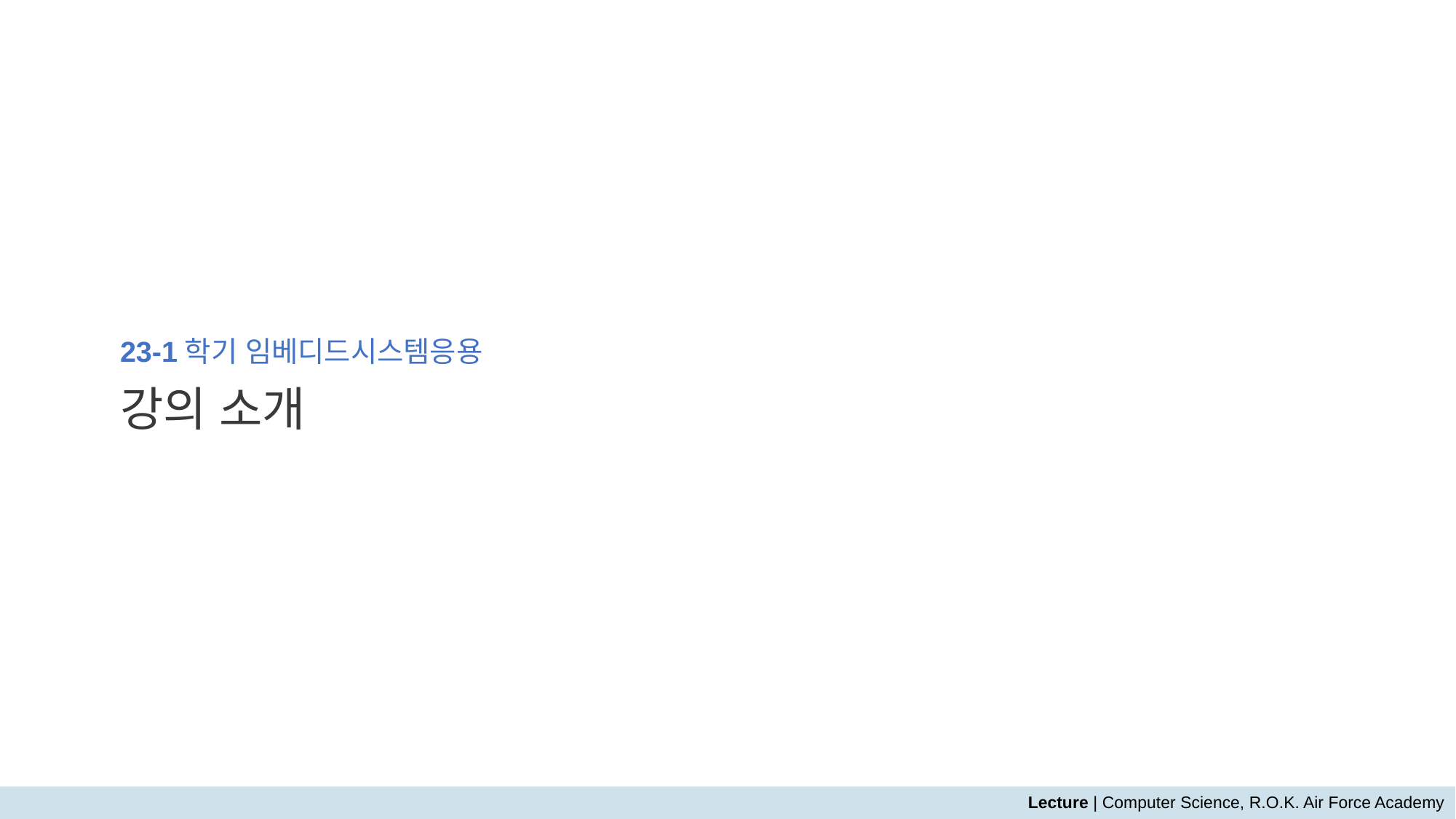

# 23-1학기 임베디드시스템응용 강의 소개
Lecture | Computer Science, R.O.K. Air Force Academy